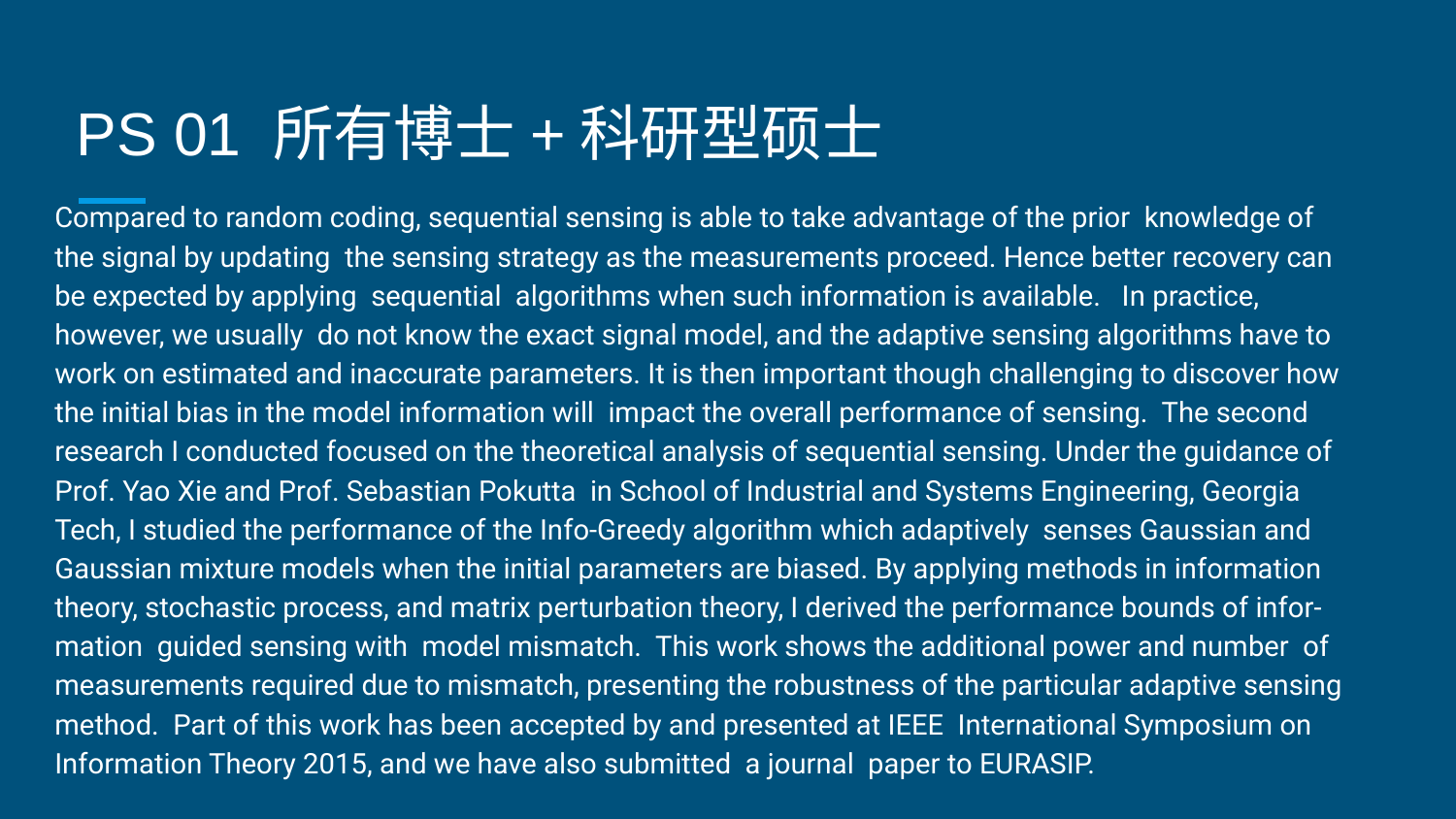

# PS 01 所有博士+科研型硕士
Compared to random coding, sequential sensing is able to take advantage of the prior  knowledge of the signal by updating  the sensing strategy as the measurements proceed. Hence better recovery can be expected by applying  sequential  algorithms when such information is available.   In practice, however, we usually  do not know the exact signal model, and the adaptive sensing algorithms have to work on estimated and inaccurate parameters. It is then important though challenging to discover how the initial bias in the model information will  impact the overall performance of sensing.  The second research I conducted focused on the theoretical analysis of sequential sensing. Under the guidance of Prof. Yao Xie and Prof. Sebastian Pokutta  in School of Industrial and Systems Engineering, Georgia Tech, I studied the performance of the Info-Greedy algorithm which adaptively  senses Gaussian and Gaussian mixture models when the initial parameters are biased. By applying methods in information theory, stochastic process, and matrix perturbation theory, I derived the performance bounds of infor- mation  guided sensing with  model mismatch.  This work shows the additional power and number  of measurements required due to mismatch, presenting the robustness of the particular adaptive sensing method.  Part of this work has been accepted by and presented at IEEE  International Symposium on Information Theory 2015, and we have also submitted  a journal  paper to EURASIP.